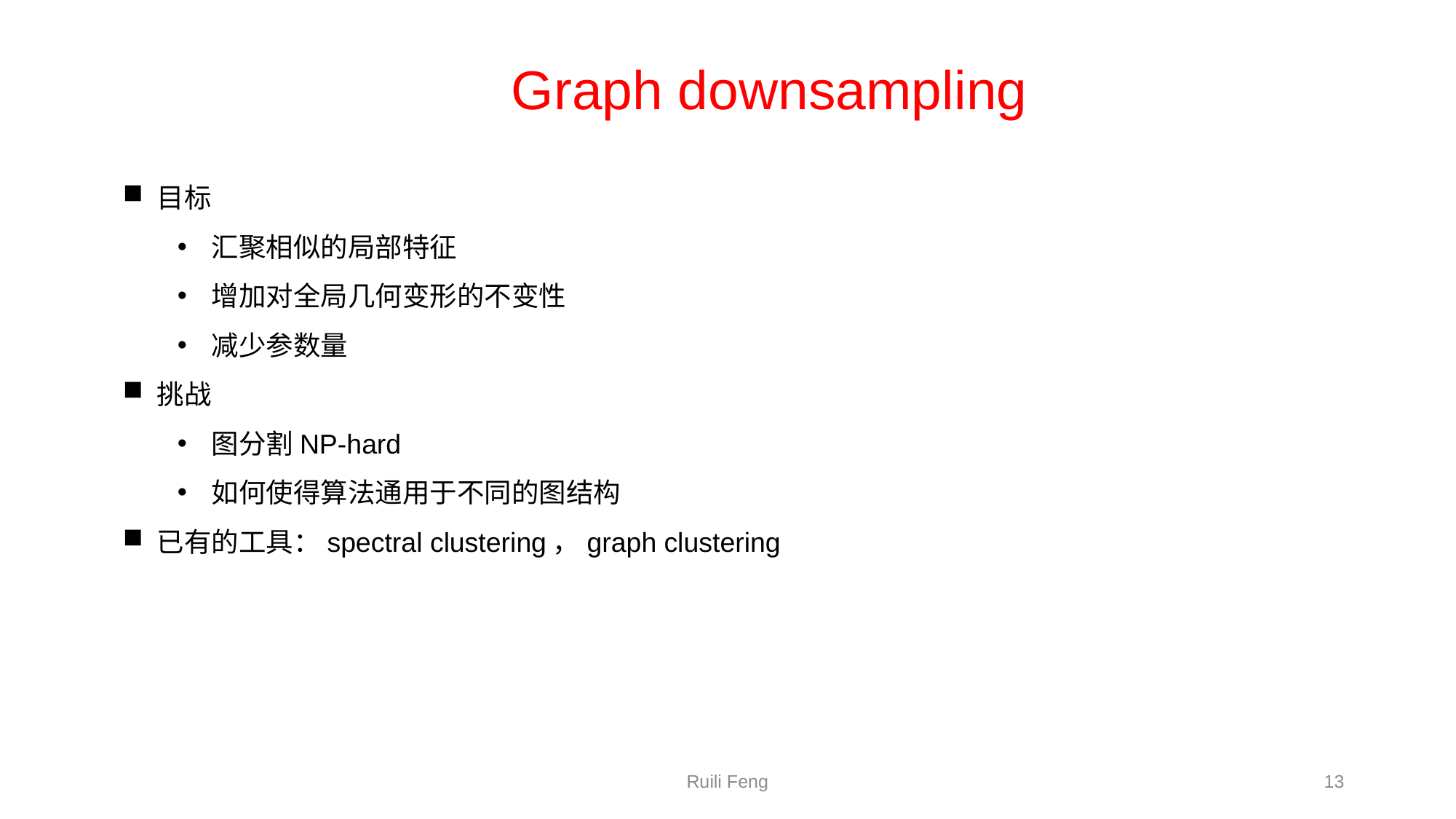

Graph downsampling
目标
汇聚相似的局部特征
增加对全局几何变形的不变性
减少参数量
挑战
图分割NP-hard
如何使得算法通用于不同的图结构
已有的工具：spectral clustering，graph clustering

Ruili Feng
13